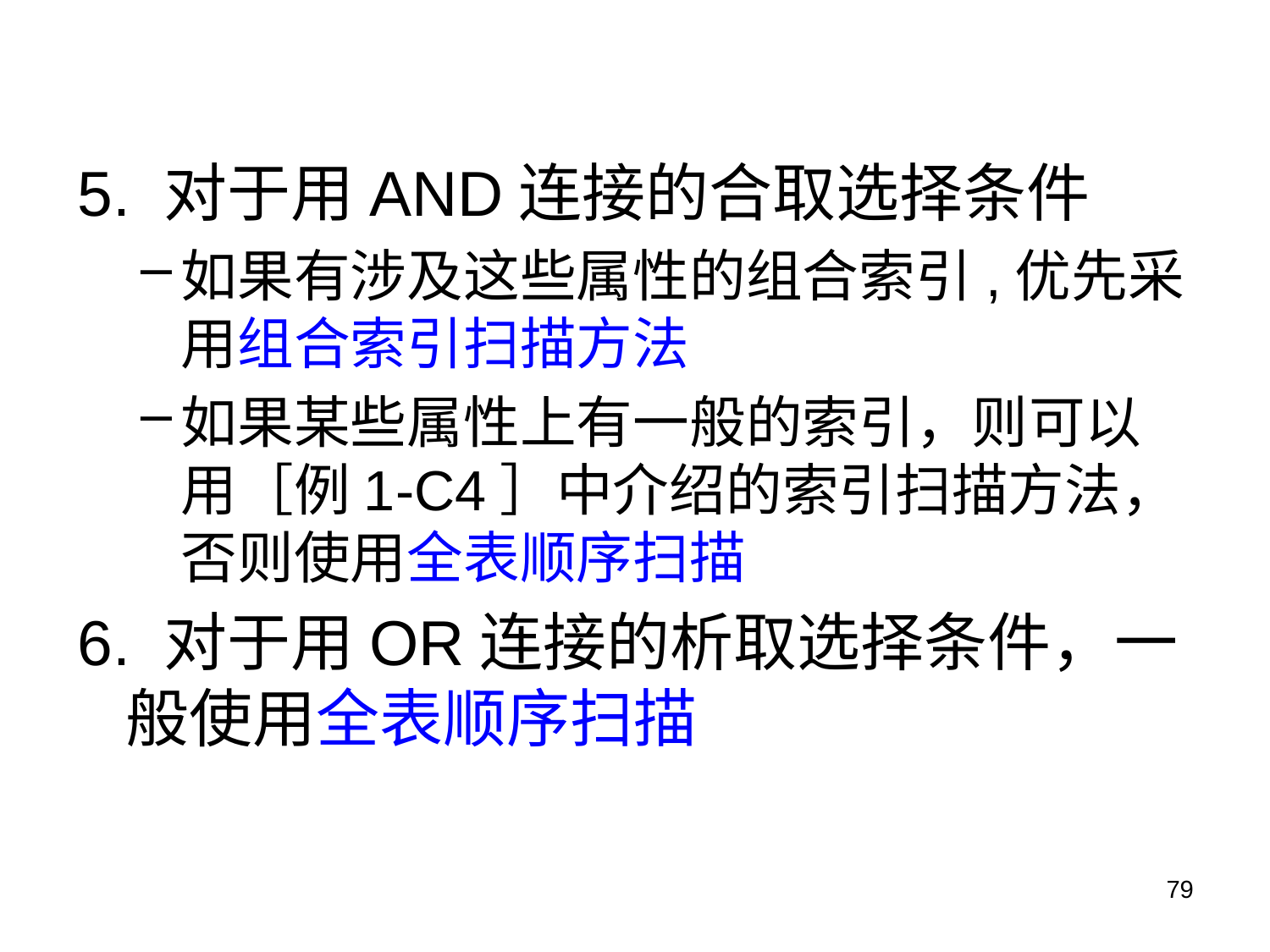

5. 对于用AND连接的合取选择条件
如果有涉及这些属性的组合索引,优先采用组合索引扫描方法
如果某些属性上有一般的索引，则可以用［例1-C4］中介绍的索引扫描方法，否则使用全表顺序扫描
6. 对于用OR连接的析取选择条件，一般使用全表顺序扫描
79